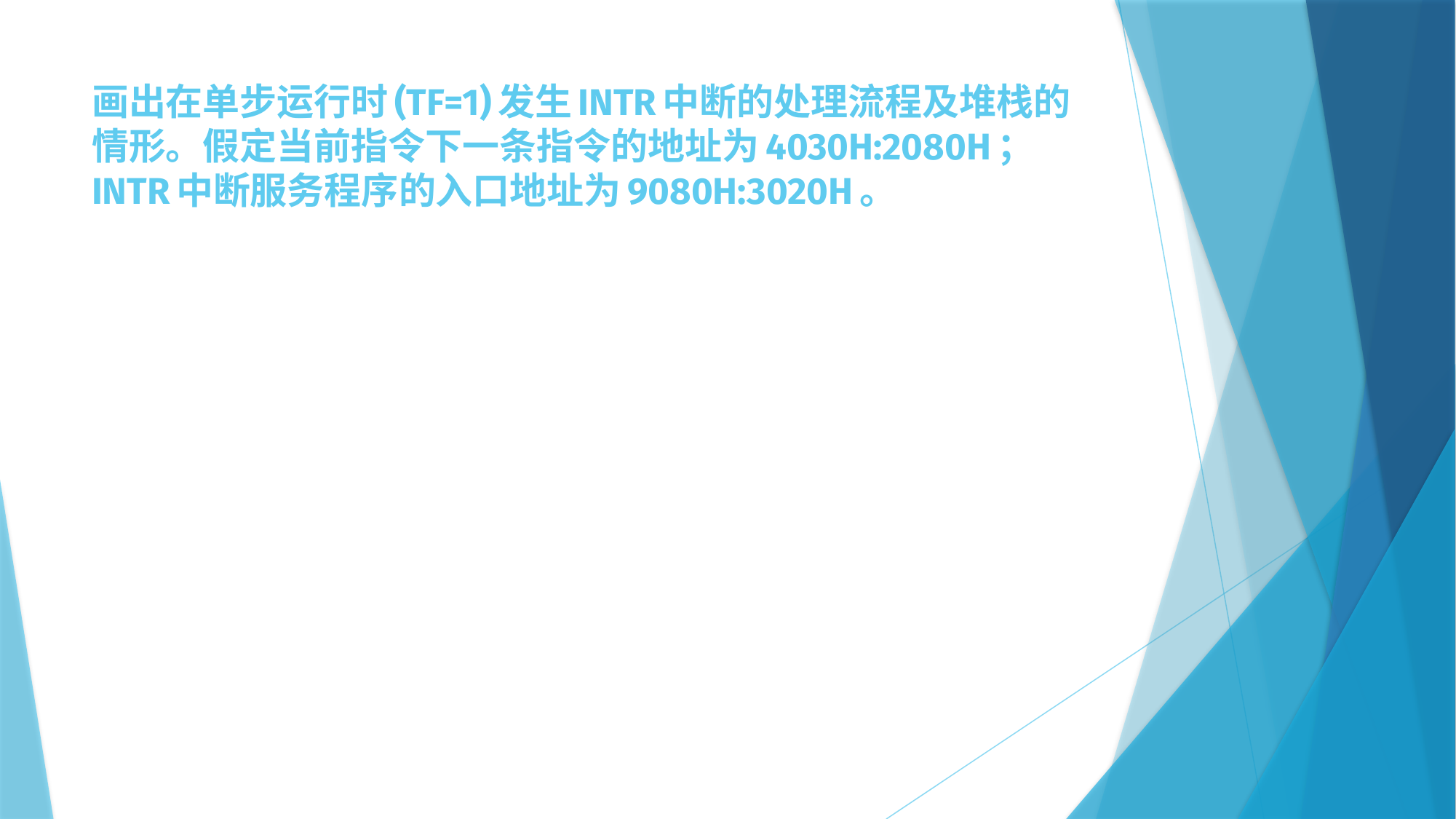

# 画出在单步运行时(TF=1)发生INTR中断的处理流程及堆栈的情形。假定当前指令下一条指令的地址为4030H:2080H；INTR中断服务程序的入口地址为9080H:3020H。